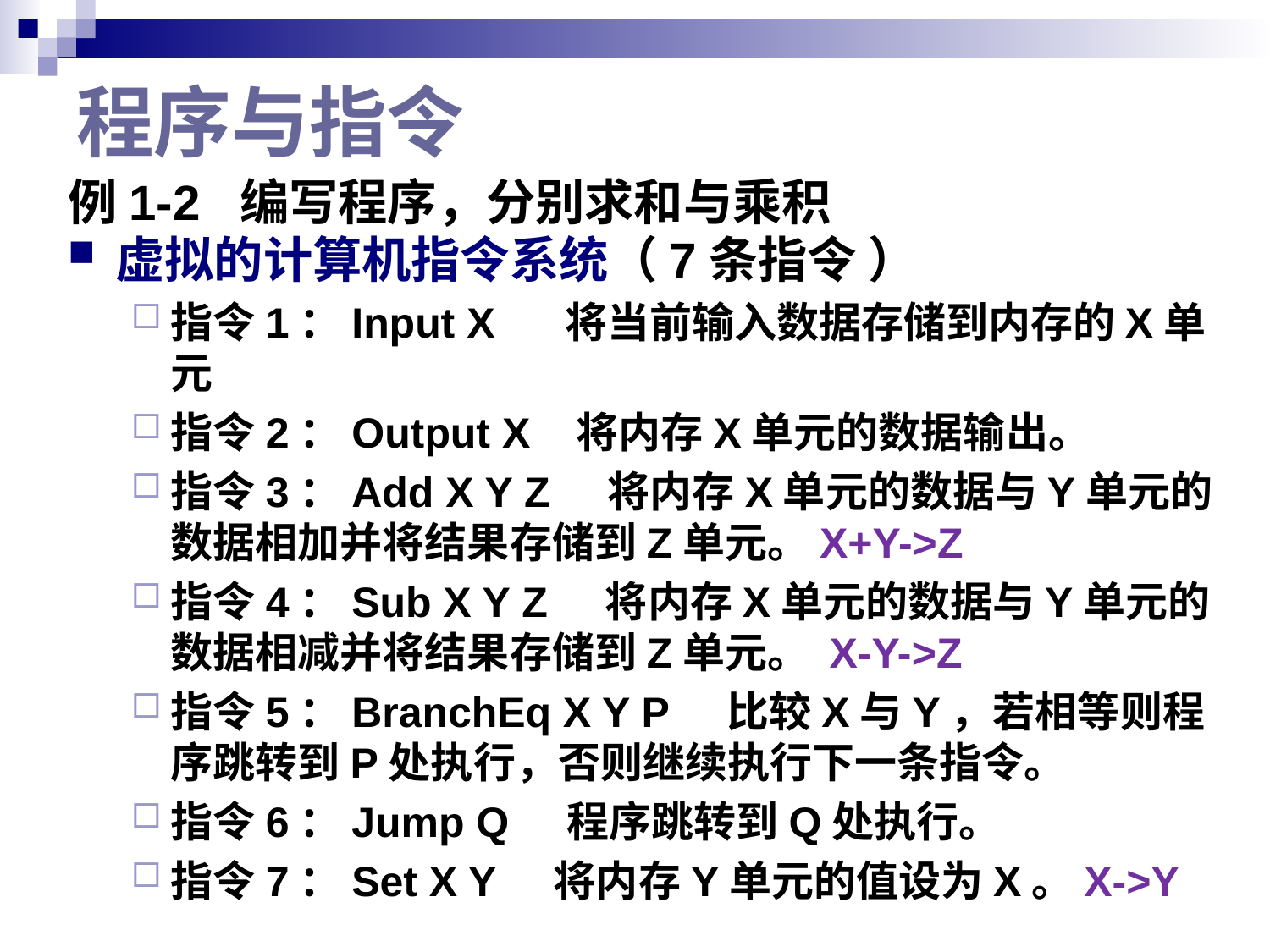

# 程序与指令
例1-2  编写程序，分别求和与乘积
虚拟的计算机指令系统（7条指令 ）
指令1：Input X     将当前输入数据存储到内存的X单元
指令2：Output X   将内存X单元的数据输出。
指令3：Add X Y Z    将内存X单元的数据与Y单元的数据相加并将结果存储到Z单元。X+Y->Z
指令4：Sub X Y Z    将内存X单元的数据与Y单元的数据相减并将结果存储到Z单元。 X-Y->Z
指令5：BranchEq X Y P    比较X与Y，若相等则程序跳转到P处执行，否则继续执行下一条指令。
指令6：Jump Q    程序跳转到Q处执行。
指令7：Set X Y    将内存Y单元的值设为X。X->Y